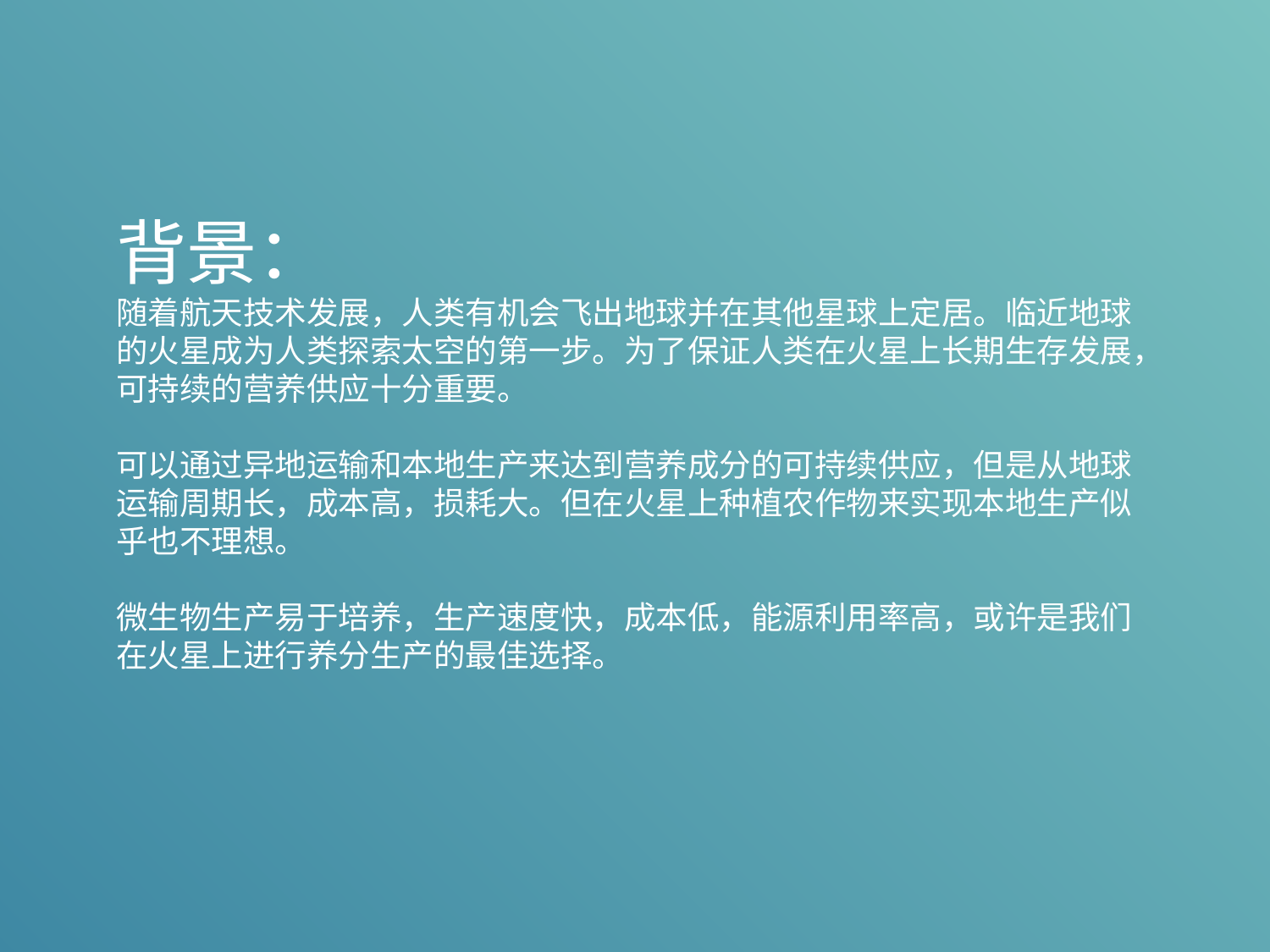

背景：
随着航天技术发展，人类有机会飞出地球并在其他星球上定居。临近地球的火星成为人类探索太空的第一步。为了保证人类在火星上长期生存发展，可持续的营养供应十分重要。

可以通过异地运输和本地生产来达到营养成分的可持续供应，但是从地球运输周期长，成本高，损耗大。但在火星上种植农作物来实现本地生产似乎也不理想。

微生物生产易于培养，生产速度快，成本低，能源利用率高，或许是我们在火星上进行养分生产的最佳选择。